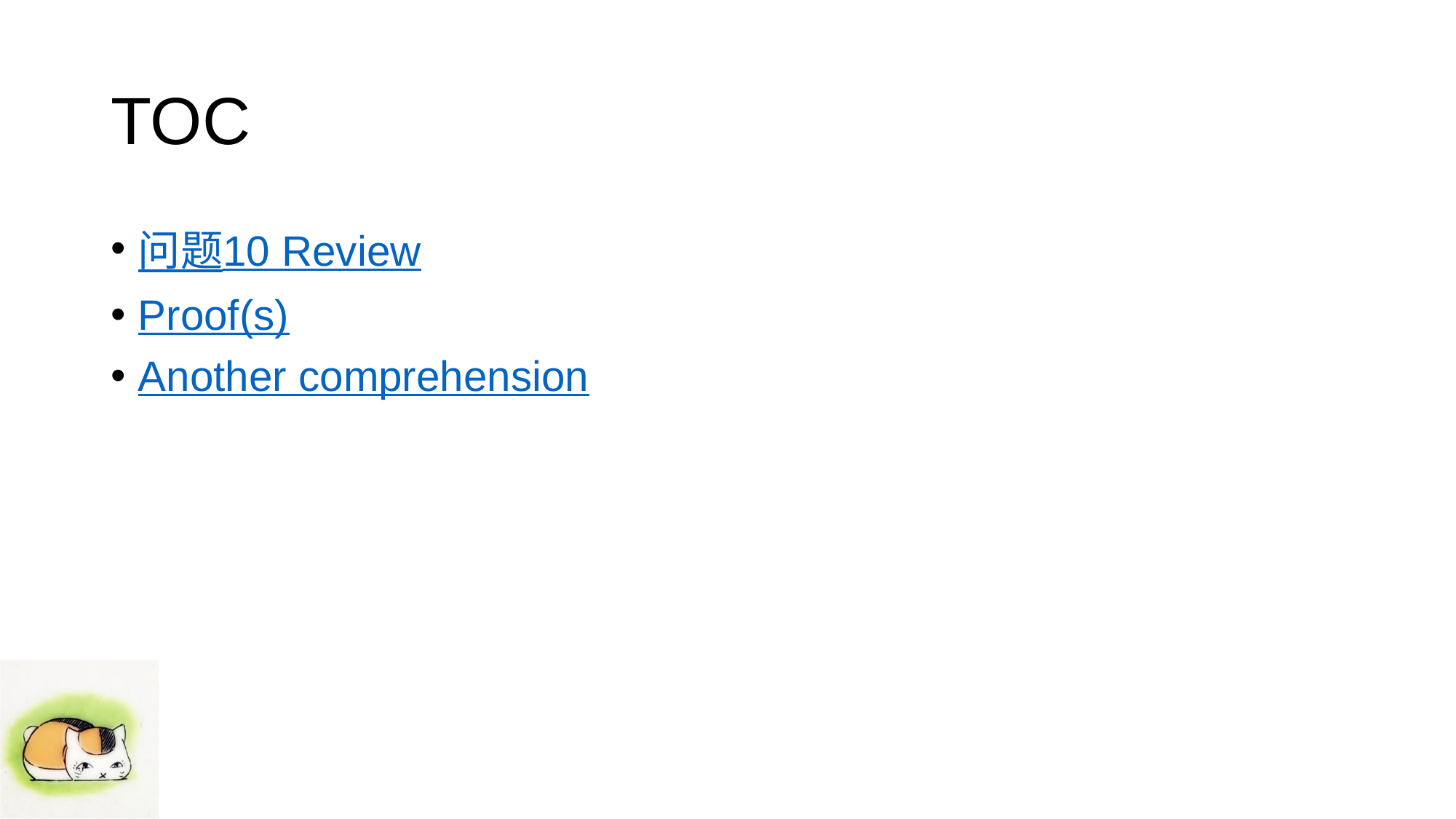

# TOC
问题10 Review
Proof(s)
Another comprehension